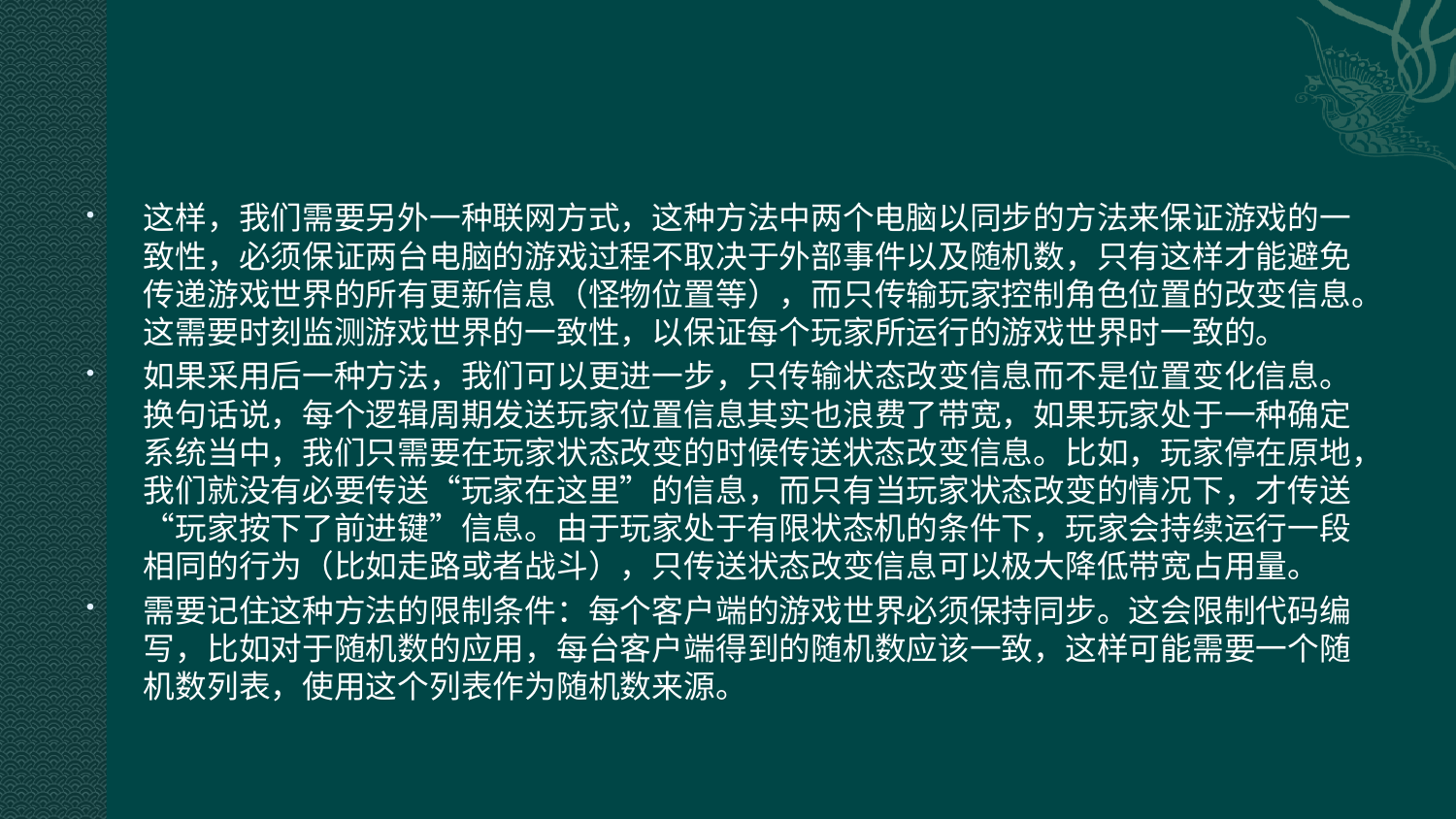

#
这样，我们需要另外一种联网方式，这种方法中两个电脑以同步的方法来保证游戏的一致性，必须保证两台电脑的游戏过程不取决于外部事件以及随机数，只有这样才能避免传递游戏世界的所有更新信息（怪物位置等），而只传输玩家控制角色位置的改变信息。这需要时刻监测游戏世界的一致性，以保证每个玩家所运行的游戏世界时一致的。
如果采用后一种方法，我们可以更进一步，只传输状态改变信息而不是位置变化信息。换句话说，每个逻辑周期发送玩家位置信息其实也浪费了带宽，如果玩家处于一种确定系统当中，我们只需要在玩家状态改变的时候传送状态改变信息。比如，玩家停在原地，我们就没有必要传送“玩家在这里”的信息，而只有当玩家状态改变的情况下，才传送“玩家按下了前进键”信息。由于玩家处于有限状态机的条件下，玩家会持续运行一段相同的行为（比如走路或者战斗），只传送状态改变信息可以极大降低带宽占用量。
需要记住这种方法的限制条件：每个客户端的游戏世界必须保持同步。这会限制代码编写，比如对于随机数的应用，每台客户端得到的随机数应该一致，这样可能需要一个随机数列表，使用这个列表作为随机数来源。